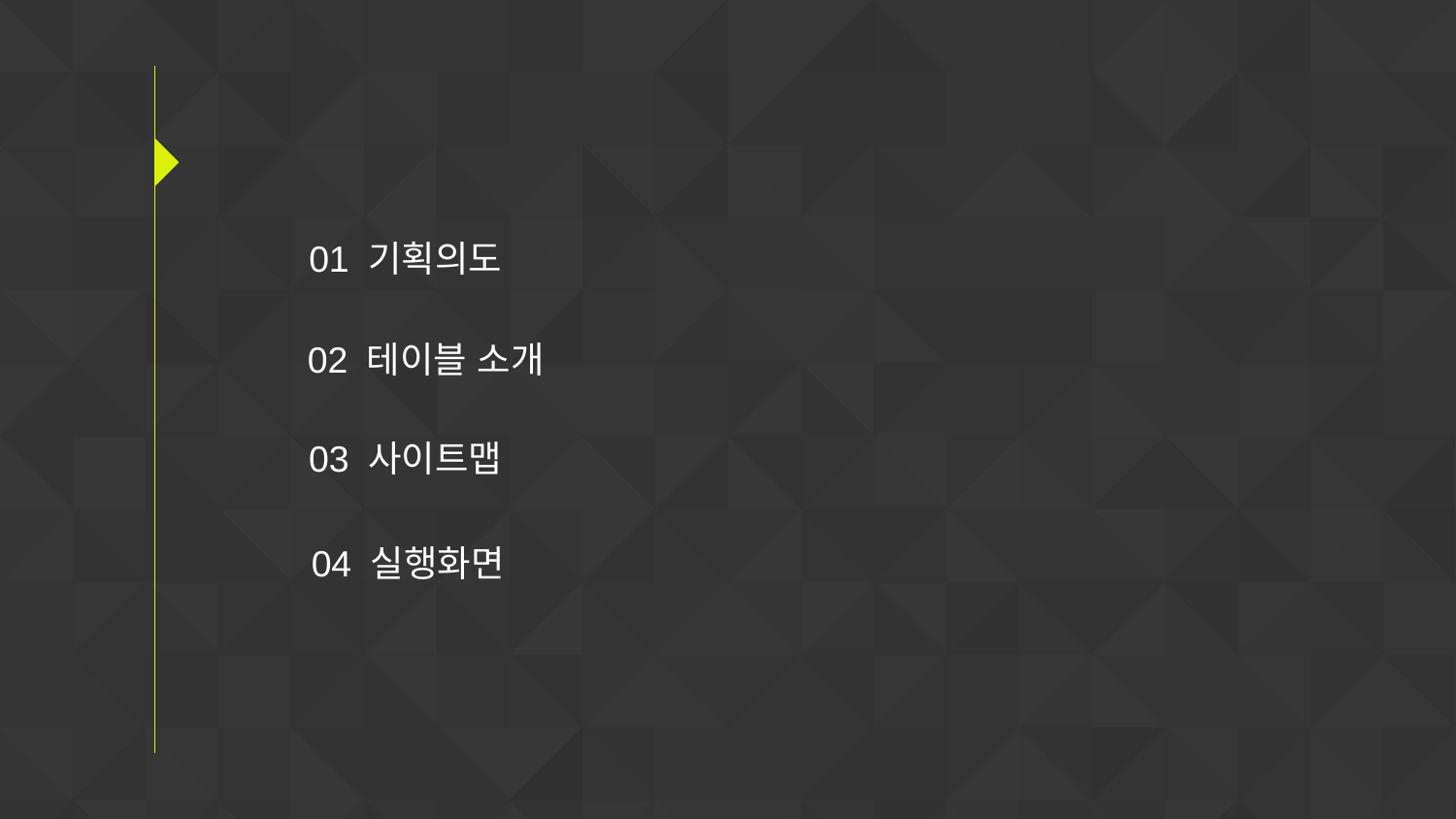

01 기획의도
02 테이블 소개
03 사이트맵
04 실행화면